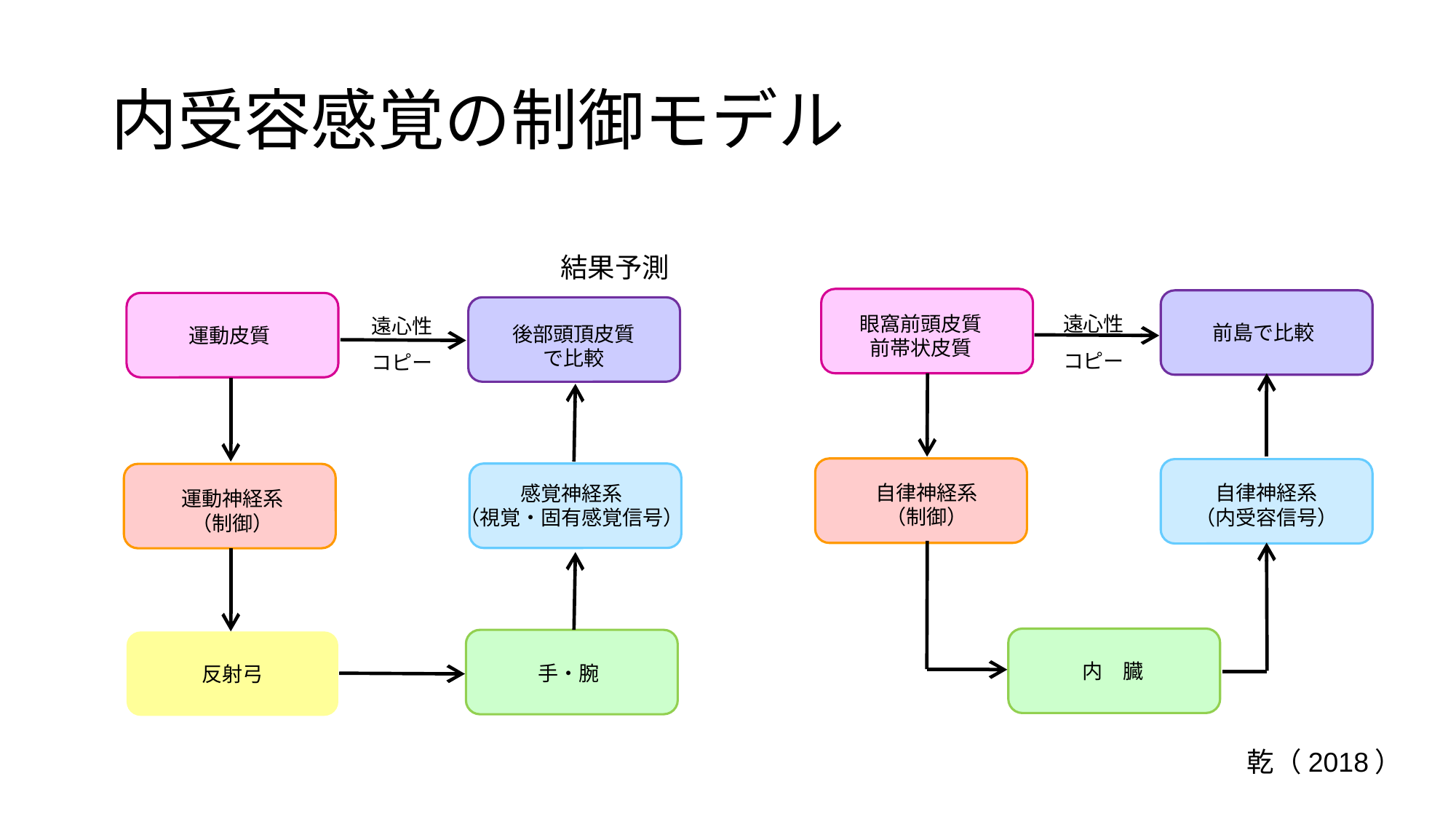

# 内受容感覚の制御モデル
結果予測

遠心性
コピー

後部頭頂皮質
で比較
運動皮質

運動神経系
（制御）
感覚神経系
（視覚・固有感覚信号）

手・腕

反射弓

眼窩前頭皮質
前帯状皮質
前島で比較

自律神経系
（制御）
自律神経系
（内受容信号）

内　臓
遠心性
コピー
乾（2018）